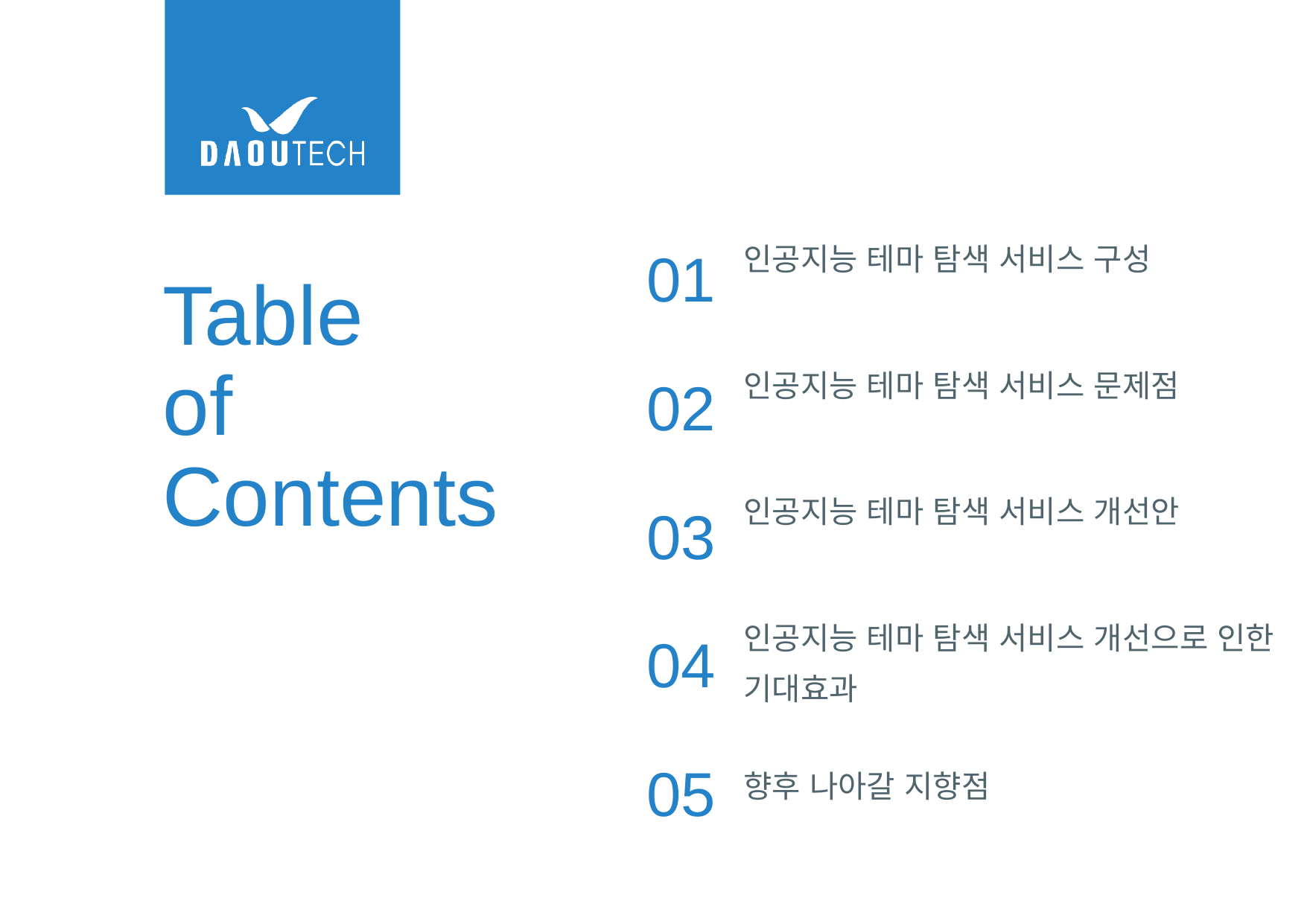

01
02
03
04
05
# Table of Contents
인공지능 테마 탐색 서비스 구성
인공지능 테마 탐색 서비스 문제점

인공지능 테마 탐색 서비스 개선안
인공지능 테마 탐색 서비스 개선으로 인한
기대효과
향후 나아갈 지향점